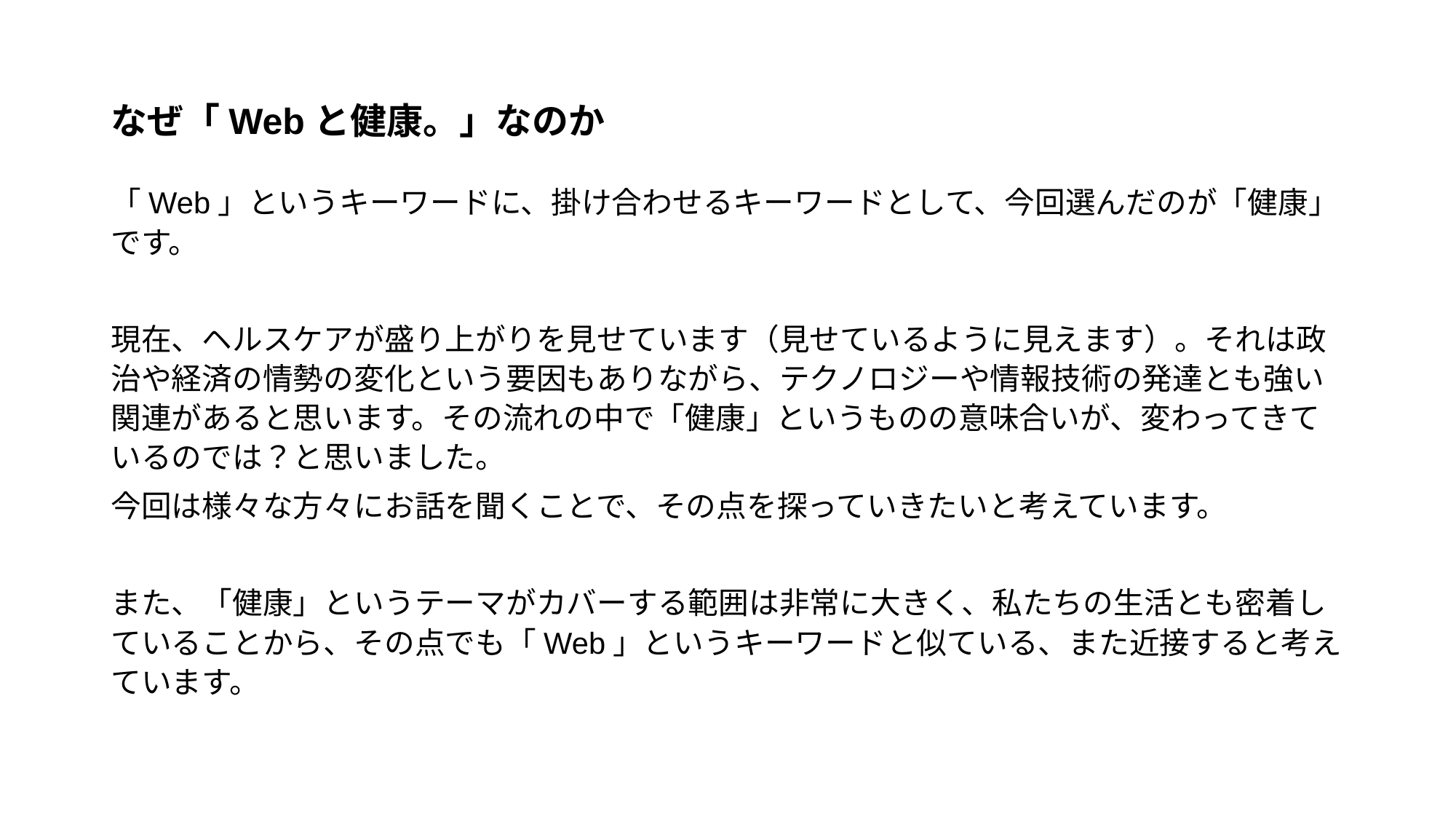

# なぜ「Webと健康。」なのか
「Web」というキーワードに、掛け合わせるキーワードとして、今回選んだのが「健康」です。

現在、ヘルスケアが盛り上がりを見せています（見せているように見えます）。それは政治や経済の情勢の変化という要因もありながら、テクノロジーや情報技術の発達とも強い関連があると思います。その流れの中で「健康」というものの意味合いが、変わってきているのでは？と思いました。
今回は様々な方々にお話を聞くことで、その点を探っていきたいと考えています。

また、「健康」というテーマがカバーする範囲は非常に大きく、私たちの生活とも密着していることから、その点でも「Web」というキーワードと似ている、また近接すると考えています。